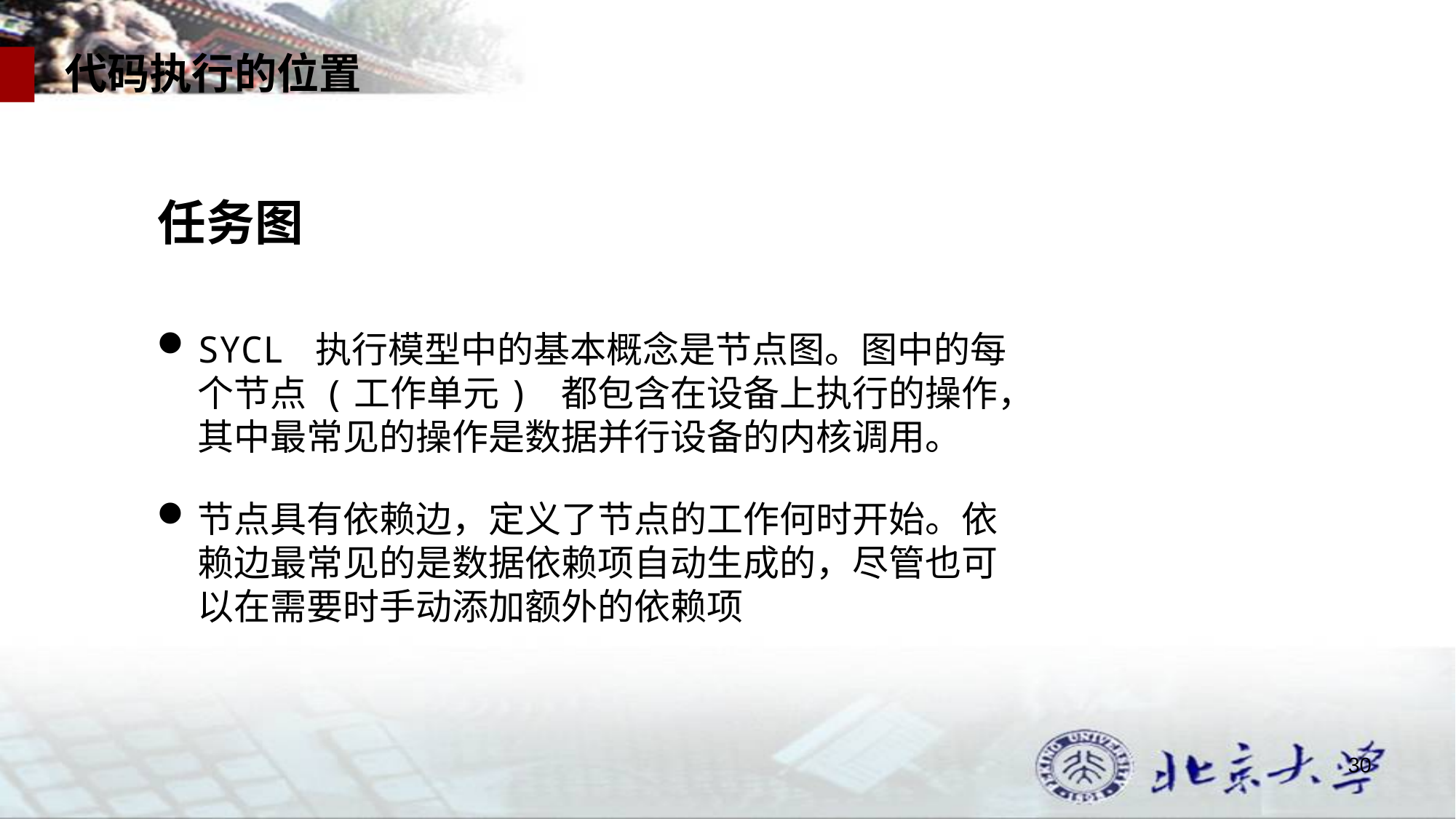

代码执行的位置

任务图
SYCL 执行模型中的基本概念是节点图。图中的每个节点 (工作单元) 都包含在设备上执行的操作，其中最常见的操作是数据并行设备的内核调用。
节点具有依赖边，定义了节点的工作何时开始。依赖边最常见的是数据依赖项自动生成的，尽管也可以在需要时手动添加额外的依赖项
30